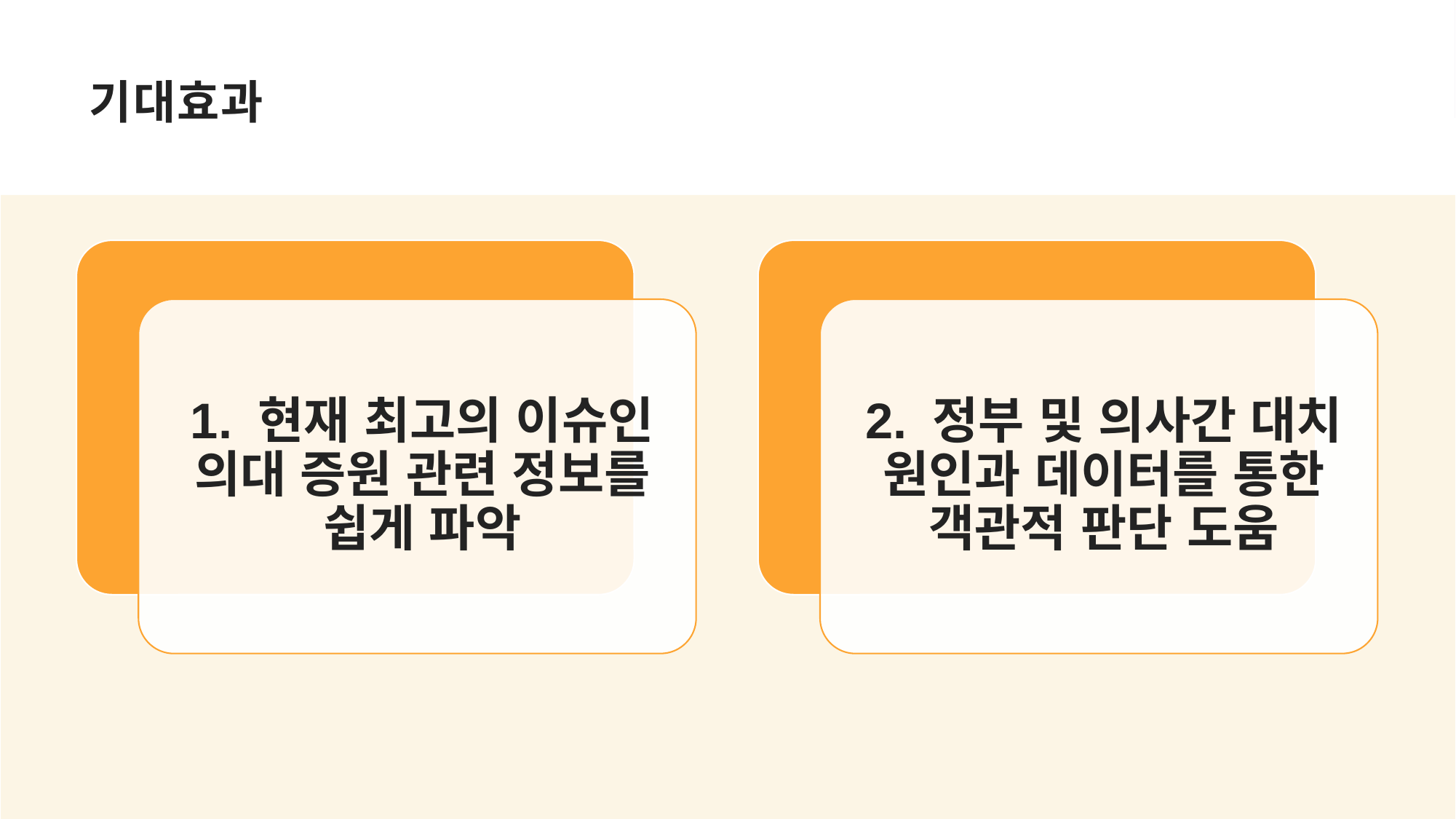

# 기대효과

1. 현재 최고의 이슈인 의대 증원 관련 정보를 쉽게 파악
2. 정부 및 의사간 대치 원인과 데이터를 통한 객관적 판단 도움